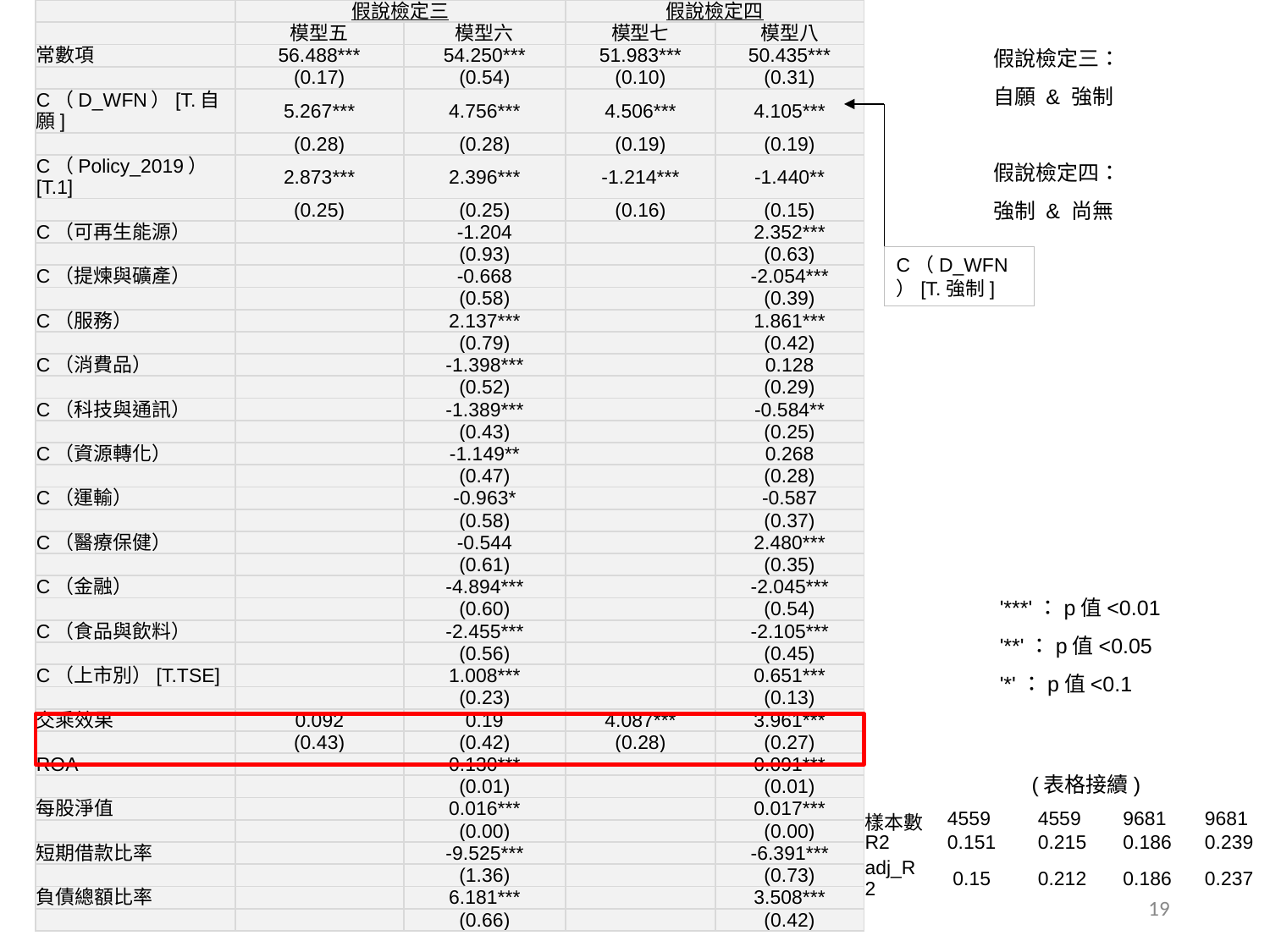

|  | 假說檢定三 |  | 假說檢定四 |  |
| --- | --- | --- | --- | --- |
|  | 模型五 | 模型六 | 模型七 | 模型八 |
| 常數項 | 56.488\*\*\* | 54.250\*\*\* | 51.983\*\*\* | 50.435\*\*\* |
|  | (0.17) | (0.54) | (0.10) | (0.31) |
| C（D\_WFN）[T.自願] | 5.267\*\*\* | 4.756\*\*\* | 4.506\*\*\* | 4.105\*\*\* |
|  | (0.28) | (0.28) | (0.19) | (0.19) |
| C（Policy\_2019）[T.1] | 2.873\*\*\* | 2.396\*\*\* | -1.214\*\*\* | -1.440\*\* |
|  | (0.25) | (0.25) | (0.16) | (0.15) |
| C（可再生能源） |  | -1.204 |  | 2.352\*\*\* |
|  |  | (0.93) |  | (0.63) |
| C（提煉與礦產） |  | -0.668 |  | -2.054\*\*\* |
|  |  | (0.58) |  | (0.39) |
| C（服務） |  | 2.137\*\*\* |  | 1.861\*\*\* |
|  |  | (0.79) |  | (0.42) |
| C（消費品） |  | -1.398\*\*\* |  | 0.128 |
|  |  | (0.52) |  | (0.29) |
| C（科技與通訊） |  | -1.389\*\*\* |  | -0.584\*\* |
|  |  | (0.43) |  | (0.25) |
| C（資源轉化） |  | -1.149\*\* |  | 0.268 |
|  |  | (0.47) |  | (0.28) |
| C（運輸） |  | -0.963\* |  | -0.587 |
|  |  | (0.58) |  | (0.37) |
| C（醫療保健） |  | -0.544 |  | 2.480\*\*\* |
|  |  | (0.61) |  | (0.35) |
| C（金融） |  | -4.894\*\*\* |  | -2.045\*\*\* |
|  |  | (0.60) |  | (0.54) |
| C（食品與飲料） |  | -2.455\*\*\* |  | -2.105\*\*\* |
|  |  | (0.56) |  | (0.45) |
| C（上市別）[T.TSE] |  | 1.008\*\*\* |  | 0.651\*\*\* |
|  |  | (0.23) |  | (0.13) |
| 交乘效果 | 0.092 | 0.19 | 4.087\*\*\* | 3.961\*\*\* |
|  | (0.43) | (0.42) | (0.28) | (0.27) |
| ROA |  | 0.130\*\*\* |  | 0.091\*\*\* |
|  |  | (0.01) |  | (0.01) |
| 每股淨值 |  | 0.016\*\*\* |  | 0.017\*\*\* |
|  |  | (0.00) |  | (0.00) |
| 短期借款比率 |  | -9.525\*\*\* |  | -6.391\*\*\* |
|  |  | (1.36) |  | (0.73) |
| 負債總額比率 |  | 6.181\*\*\* |  | 3.508\*\*\* |
|  |  | (0.66) |  | (0.42) |
假說檢定三：
自願 & 強制

假說檢定四：
強制 & 尚無

C（D_WFN）[T.強制]
'***'：p值<0.01
'**'：p值<0.05
'*'：p值<0.1

(表格接續)

| 樣本數 | 4559 | 4559 | 9681 | 9681 |
| --- | --- | --- | --- | --- |
| R2 | 0.151 | 0.215 | 0.186 | 0.239 |
| adj\_R2 | 0.15 | 0.212 | 0.186 | 0.237 |
19